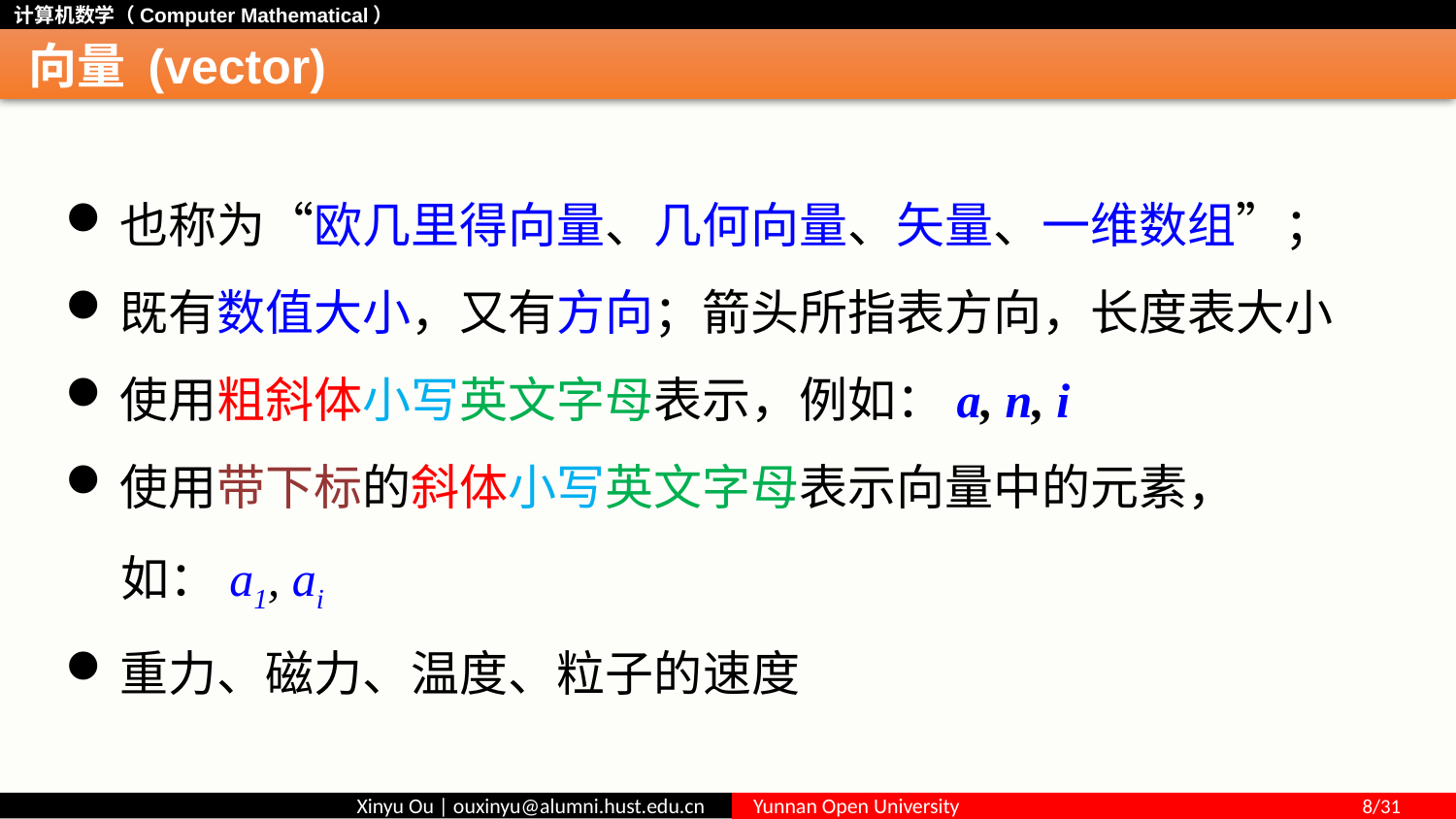

# 向量 (vector)
也称为“欧几里得向量、几何向量、矢量、一维数组”；
既有数值大小，又有方向；箭头所指表方向，长度表大小
使用粗斜体小写英文字母表示，例如：a, n, i
使用带下标的斜体小写英文字母表示向量中的元素，
    如：a1, ai
重力、磁力、温度、粒子的速度